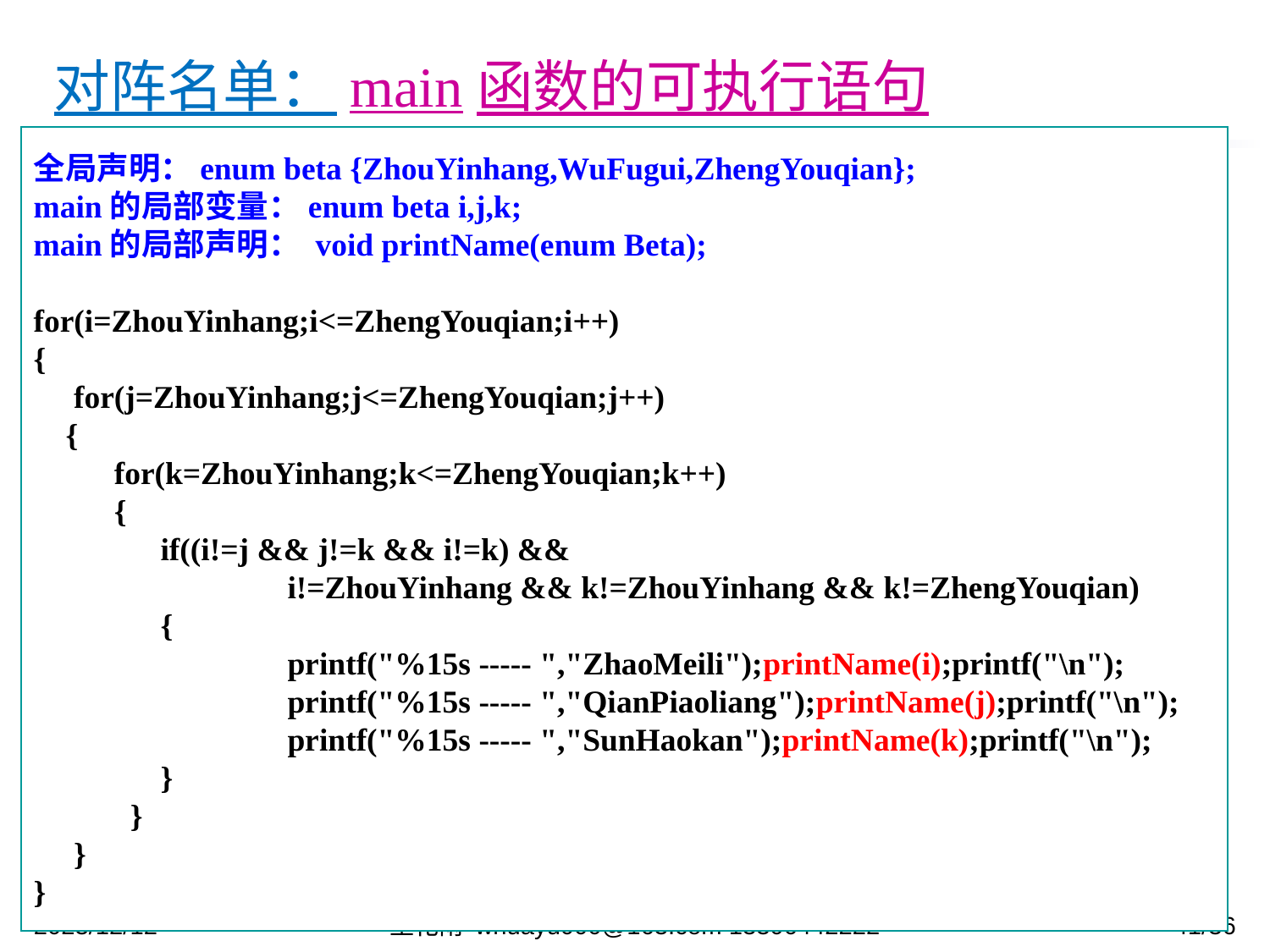

对阵名单：main函数的可执行语句
全局声明：enum beta {ZhouYinhang,WuFugui,ZhengYouqian};
main的局部变量：enum beta i,j,k;
main的局部声明： void printName(enum Beta);

for(i=ZhouYinhang;i<=ZhengYouqian;i++)
{
     for(j=ZhouYinhang;j<=ZhengYouqian;j++)
    {
          for(k=ZhouYinhang;k<=ZhengYouqian;k++)
          {
	if((i!=j && j!=k && i!=k) &&
		i!=ZhouYinhang && k!=ZhouYinhang && k!=ZhengYouqian)
	{
	       	printf("%15s ----- ","ZhaoMeili");printName(i);printf("\n");
		printf("%15s ----- ","QianPiaoliang");printName(j);printf("\n");
		printf("%15s ----- ","SunHaokan");printName(k);printf("\n");
	}
            }
     }
}
2023/12/12
王化雨 whuayu000@163.com 13306442222
41/36